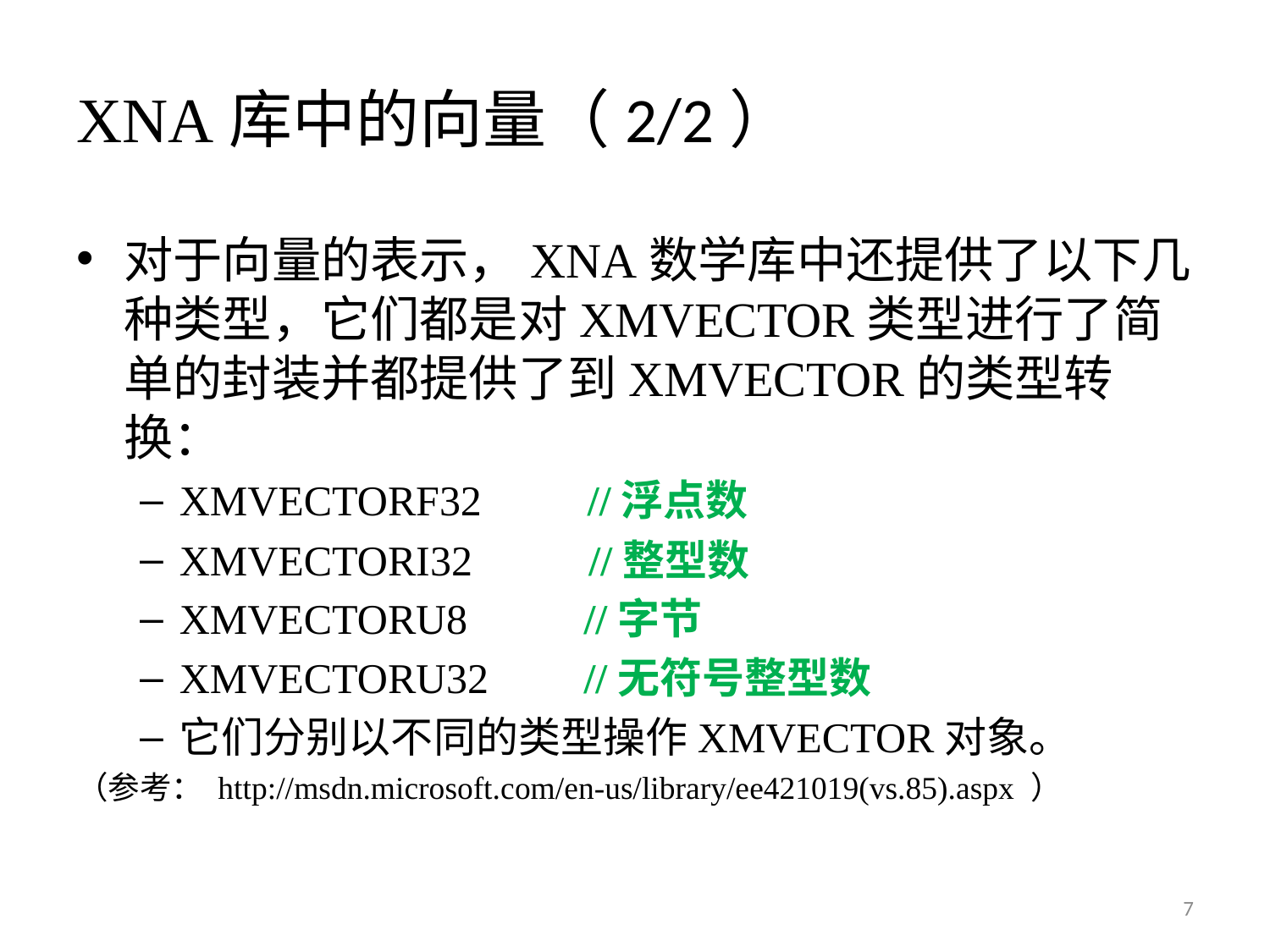

# XNA库中的向量（2/2）
对于向量的表示，XNA数学库中还提供了以下几种类型，它们都是对XMVECTOR类型进行了简单的封装并都提供了到XMVECTOR的类型转换：
XMVECTORF32          //浮点数
XMVECTORI32           //整型数
XMVECTORU8           //字节
XMVECTORU32         //无符号整型数
它们分别以不同的类型操作XMVECTOR对象。
（参考： http://msdn.microsoft.com/en-us/library/ee421019(vs.85).aspx ）

7